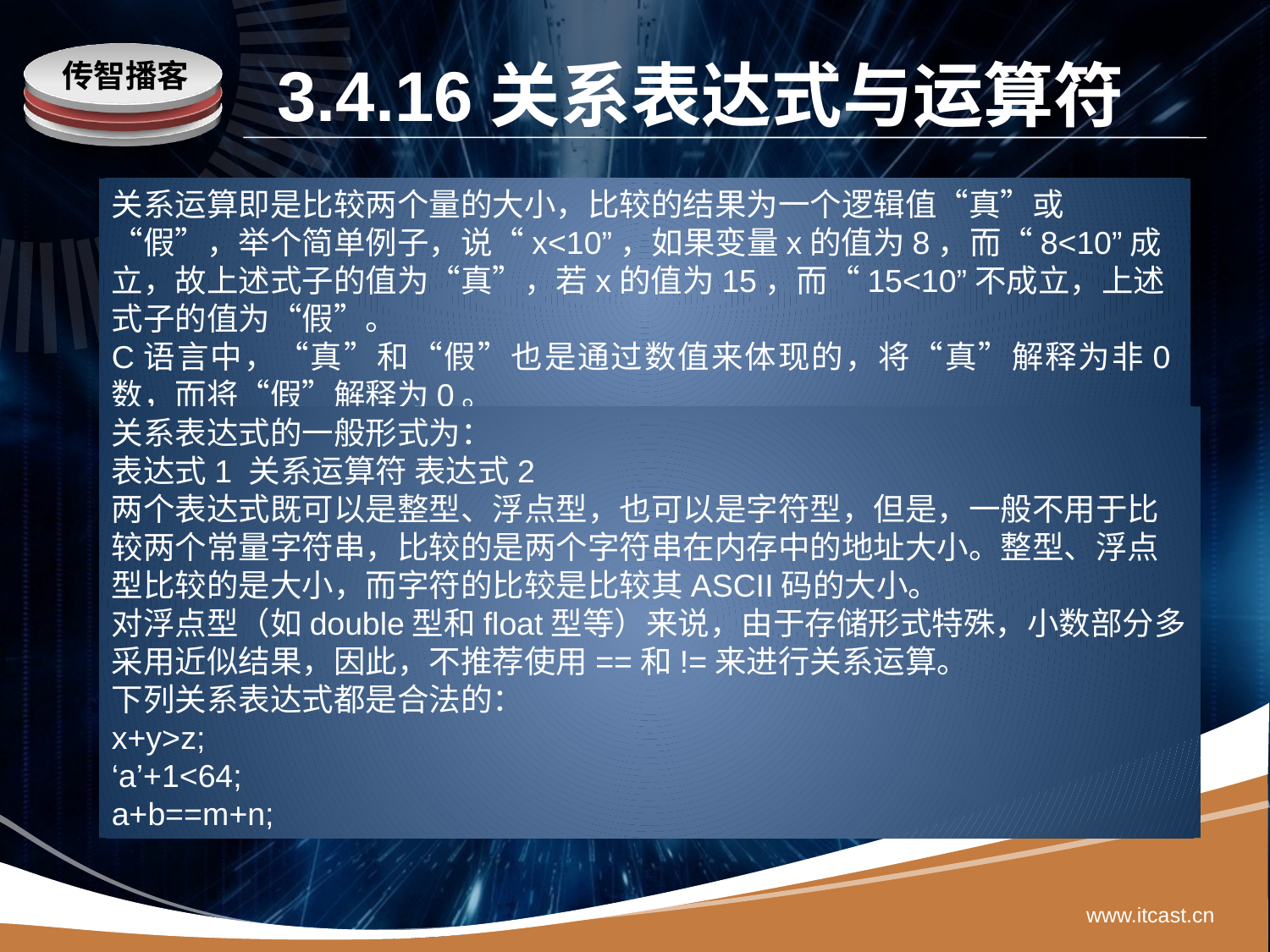

# 3.4.16关系表达式与运算符

关系运算即是比较两个量的大小，比较的结果为一个逻辑值“真”或“假”，举个简单例子，说“x<10”，如果变量x的值为8，而“8<10”成立，故上述式子的值为“真”，若x的值为15，而“15<10”不成立，上述式子的值为“假”。
C语言中，“真”和“假”也是通过数值来体现的，将“真”解释为非0数，而将“假”解释为0。
关系表达式的一般形式为：
表达式1 关系运算符 表达式2
两个表达式既可以是整型、浮点型，也可以是字符型，但是，一般不用于比较两个常量字符串，比较的是两个字符串在内存中的地址大小。整型、浮点型比较的是大小，而字符的比较是比较其ASCII码的大小。
对浮点型（如double型和float型等）来说，由于存储形式特殊，小数部分多采用近似结果，因此，不推荐使用==和!=来进行关系运算。
下列关系表达式都是合法的：
x+y>z;
‘a’+1<64;
a+b==m+n;
www.itcast.cn